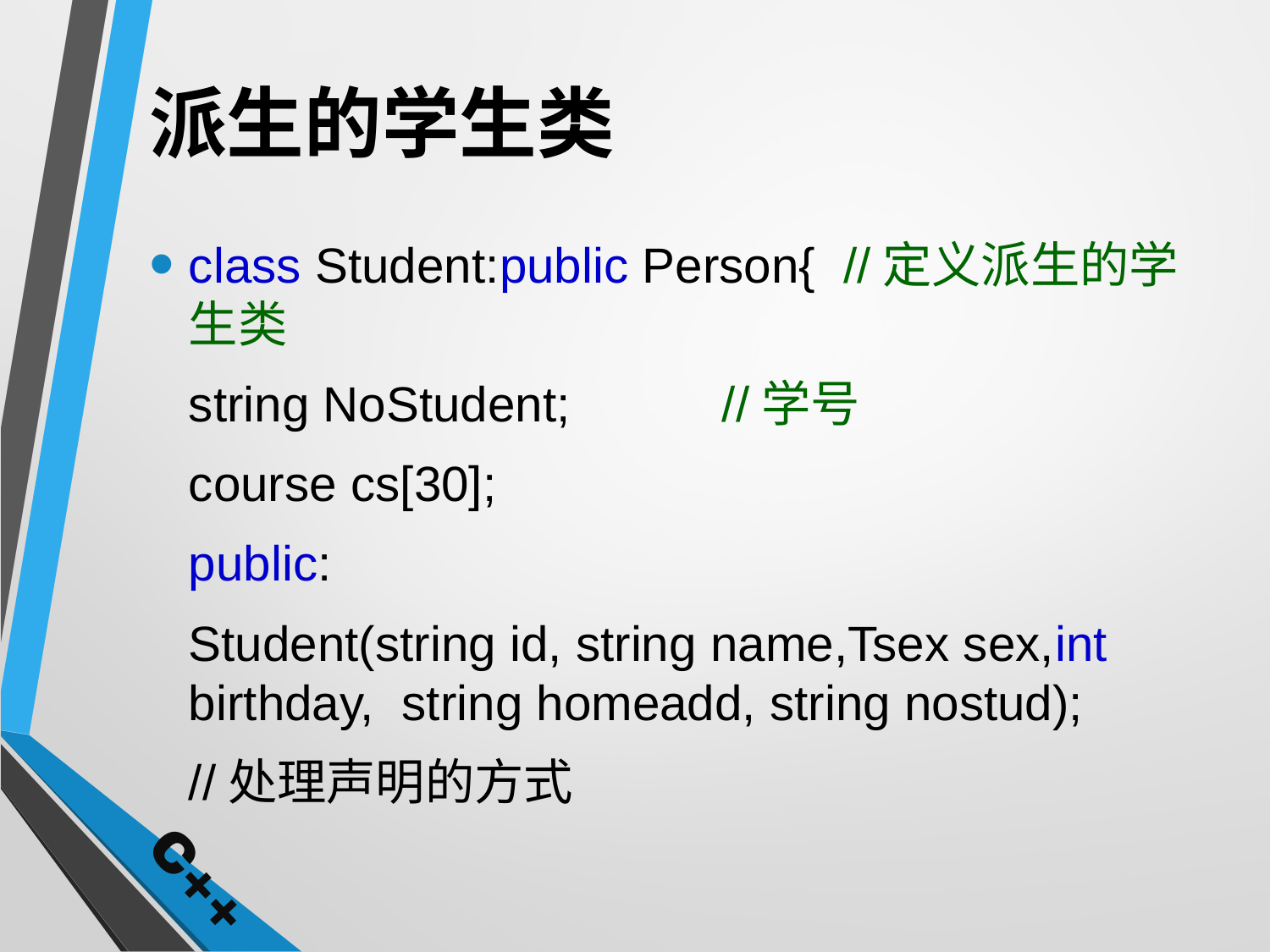

# 派生的学生类
class Student:public Person{  //定义派生的学生类
	string NoStudent;           //学号
	course cs[30];
	public:
	Student(string id, string name,Tsex sex,int birthday,  string homeadd, string nostud);
	//处理声明的方式